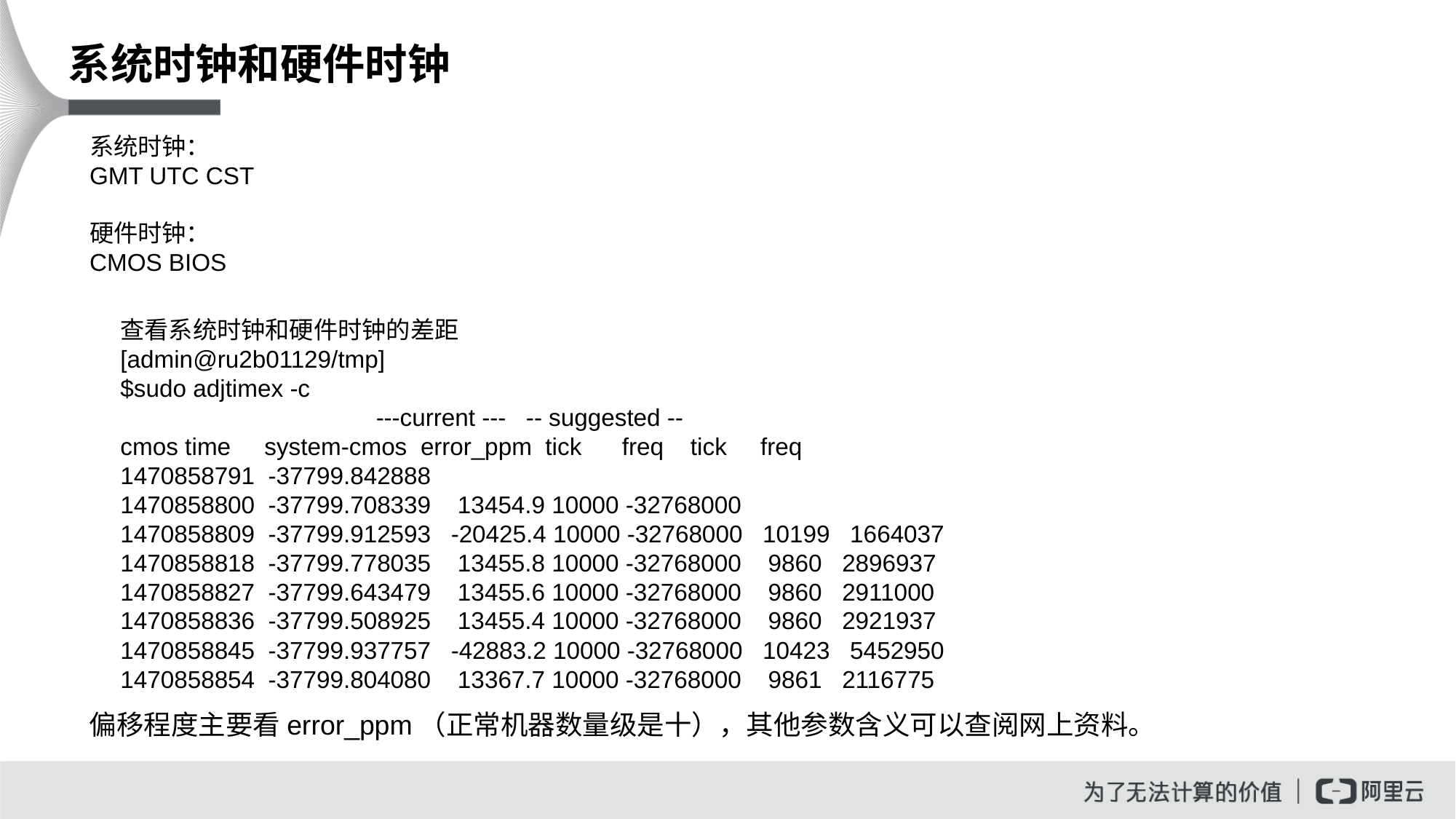

系统时钟和硬件时钟

系统时钟：
GMT UTC CST

硬件时钟：
CMOS BIOS

查看系统时钟和硬件时钟的差距
[admin@ru2b01129/tmp]
$sudo adjtimex -c
                                      ---current ---   -- suggested --
cmos time     system-cmos  error_ppm  tick      freq    tick     freq
1470858791  -37799.842888
1470858800  -37799.708339    13454.9 10000 -32768000
1470858809  -37799.912593   -20425.4 10000 -32768000   10199   1664037
1470858818  -37799.778035    13455.8 10000 -32768000    9860   2896937
1470858827  -37799.643479    13455.6 10000 -32768000    9860   2911000
1470858836  -37799.508925    13455.4 10000 -32768000    9860   2921937
1470858845  -37799.937757   -42883.2 10000 -32768000   10423   5452950
1470858854  -37799.804080    13367.7 10000 -32768000    9861   2116775
偏移程度主要看error_ppm（正常机器数量级是十），其他参数含义可以查阅网上资料。